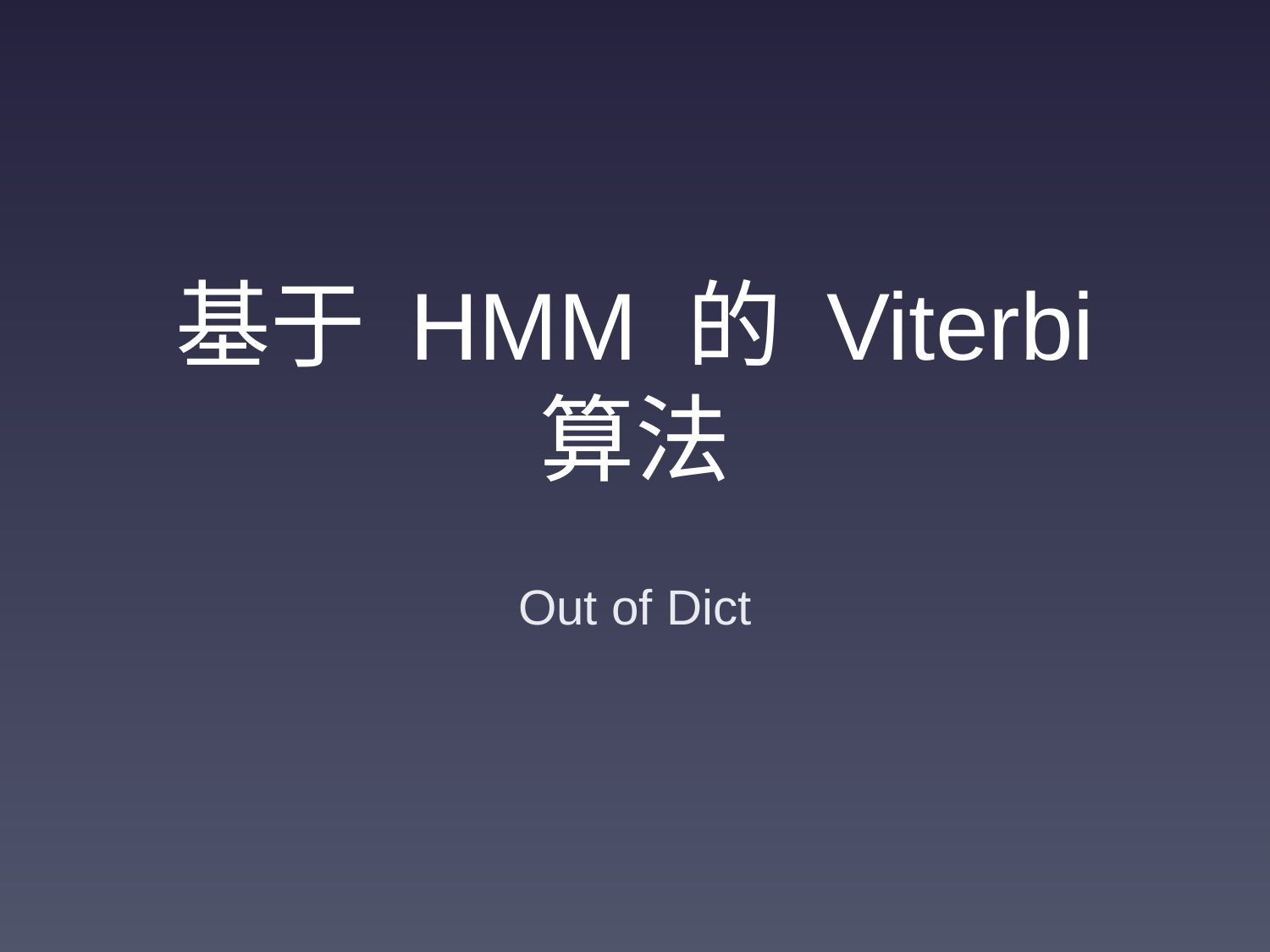

# 基于 HMM 的 Viterbi 算法
Out of Dict